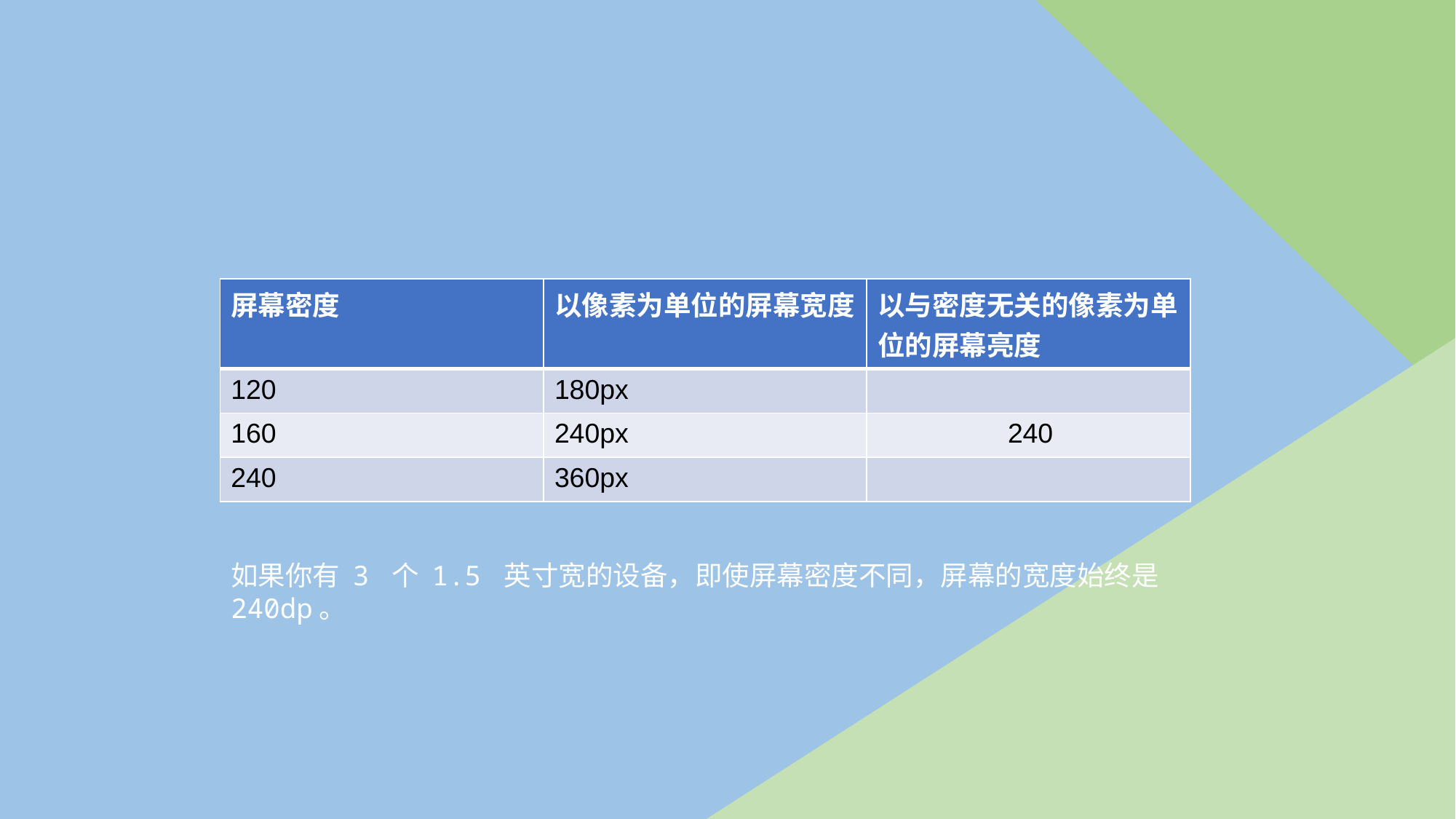

| 屏幕密度 | 以像素为单位的屏幕宽度 | 以与密度无关的像素为单位的屏幕亮度 |
| --- | --- | --- |
| 120 | 180px |  |
| 160 | 240px | 240 |
| 240 | 360px |  |

如果你有 3 个 1.5 英寸宽的设备，即使屏幕密度不同，屏幕的宽度始终是 240dp。